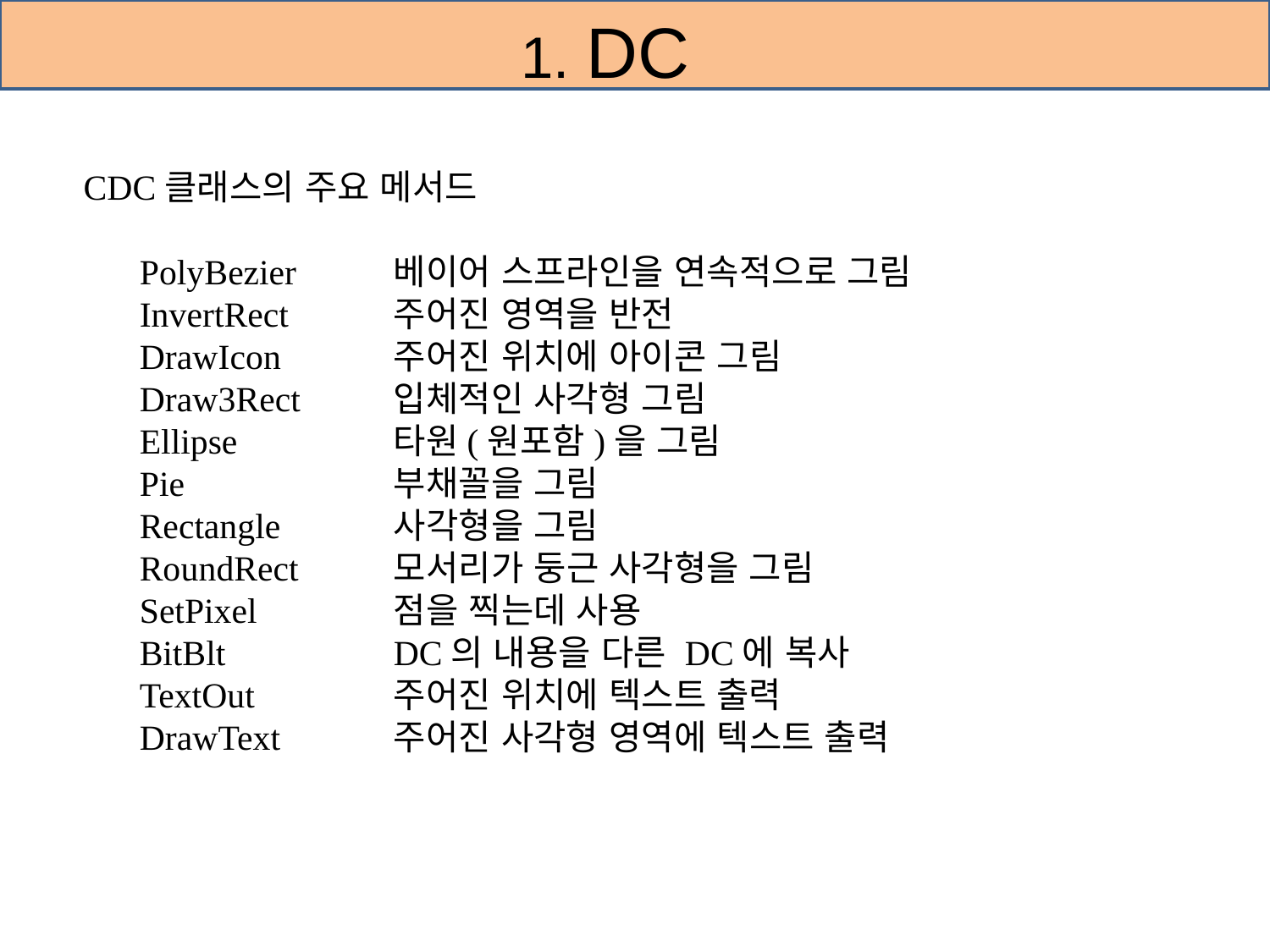

# 1. DC
        CDC클래스의 주요 메서드

 	PolyBezier	베이어 스프라인을 연속적으로 그림
	InvertRect	주어진 영역을 반전
	DrawIcon	주어진 위치에 아이콘 그림
	Draw3Rect	입체적인 사각형 그림
	Ellipse		타원(원포함)을 그림
	Pie		부채꼴을 그림
	Rectangle	사각형을 그림
	RoundRect	모서리가 둥근 사각형을 그림
	SetPixel		점을 찍는데 사용
	BitBlt		DC의 내용을 다른 DC에 복사
	TextOut		주어진 위치에 텍스트 출력
	DrawText	주어진 사각형 영역에 텍스트 출력